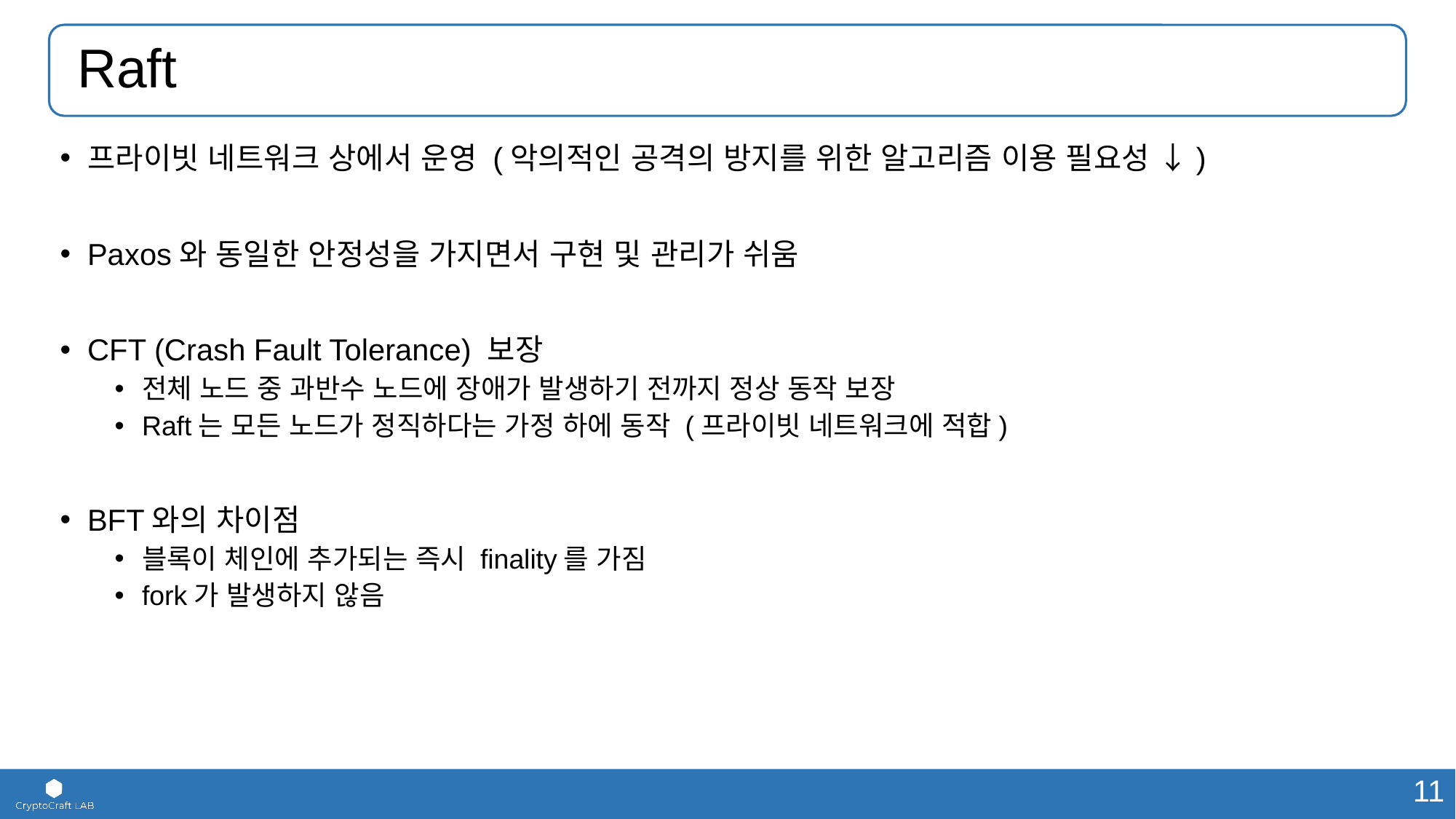

# Raft
프라이빗 네트워크 상에서 운영 (악의적인 공격의 방지를 위한 알고리즘 이용 필요성 ↓)

Paxos와 동일한 안정성을 가지면서 구현 및 관리가 쉬움

CFT (Crash Fault Tolerance) 보장
전체 노드 중 과반수 노드에 장애가 발생하기 전까지 정상 동작 보장
Raft는 모든 노드가 정직하다는 가정 하에 동작 (프라이빗 네트워크에 적합)

BFT와의 차이점
블록이 체인에 추가되는 즉시 finality를 가짐
fork가 발생하지 않음